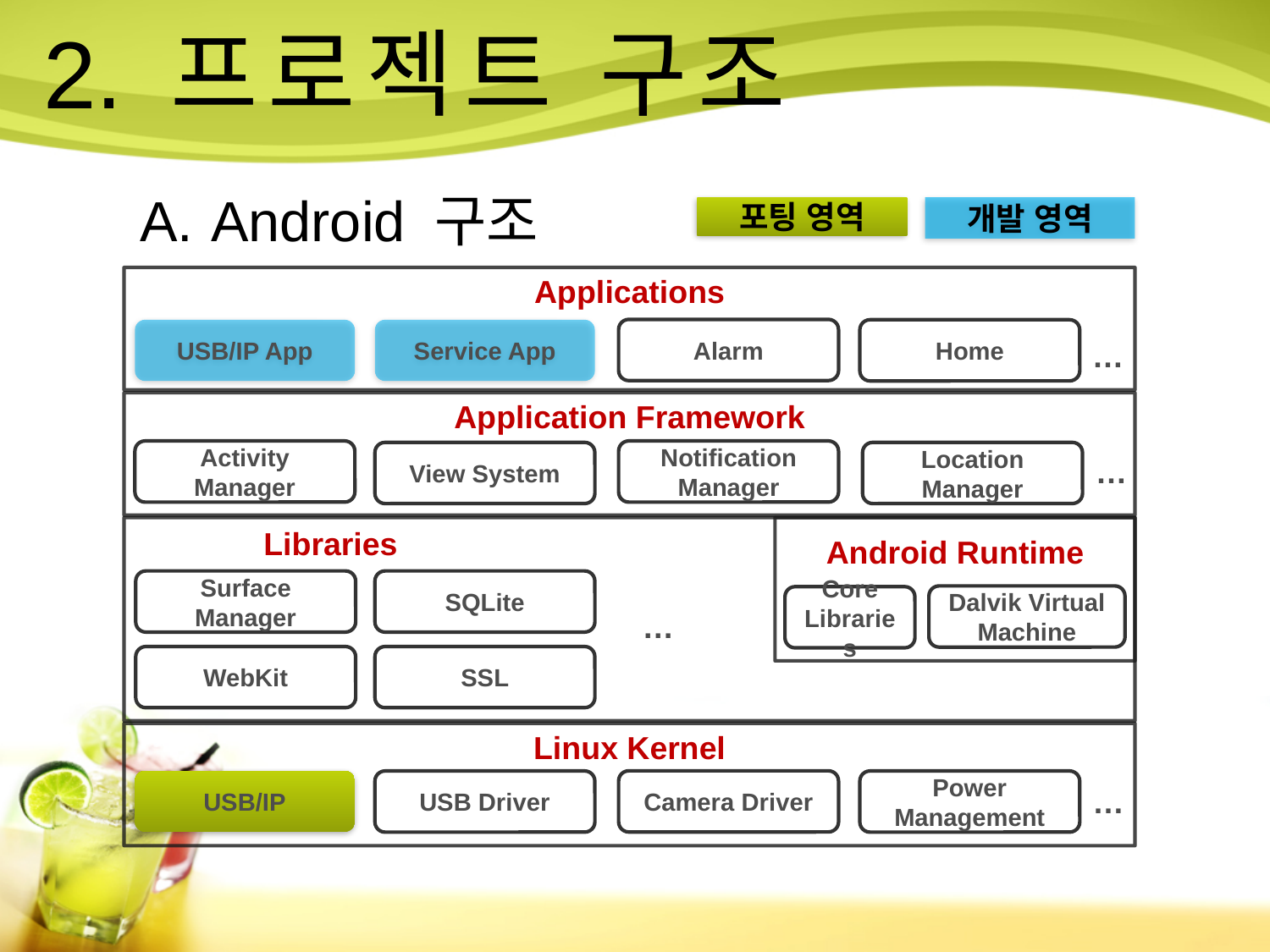

# 프로젝트 구조
Android 구조

포팅 영역
개발 영역
Applications

Alarm
USB/IP App
Service App
Home
…
Application Framework

Activity Manager
Notification Manager
View System
Location Manager
…
	Libraries

Android Runtime

Surface Manager
SQLite
Dalvik Virtual Machine
Core Libraries
…
WebKit
SSL
Linux Kernel

Camera Driver
USB/IP
USB Driver
Power Management
…